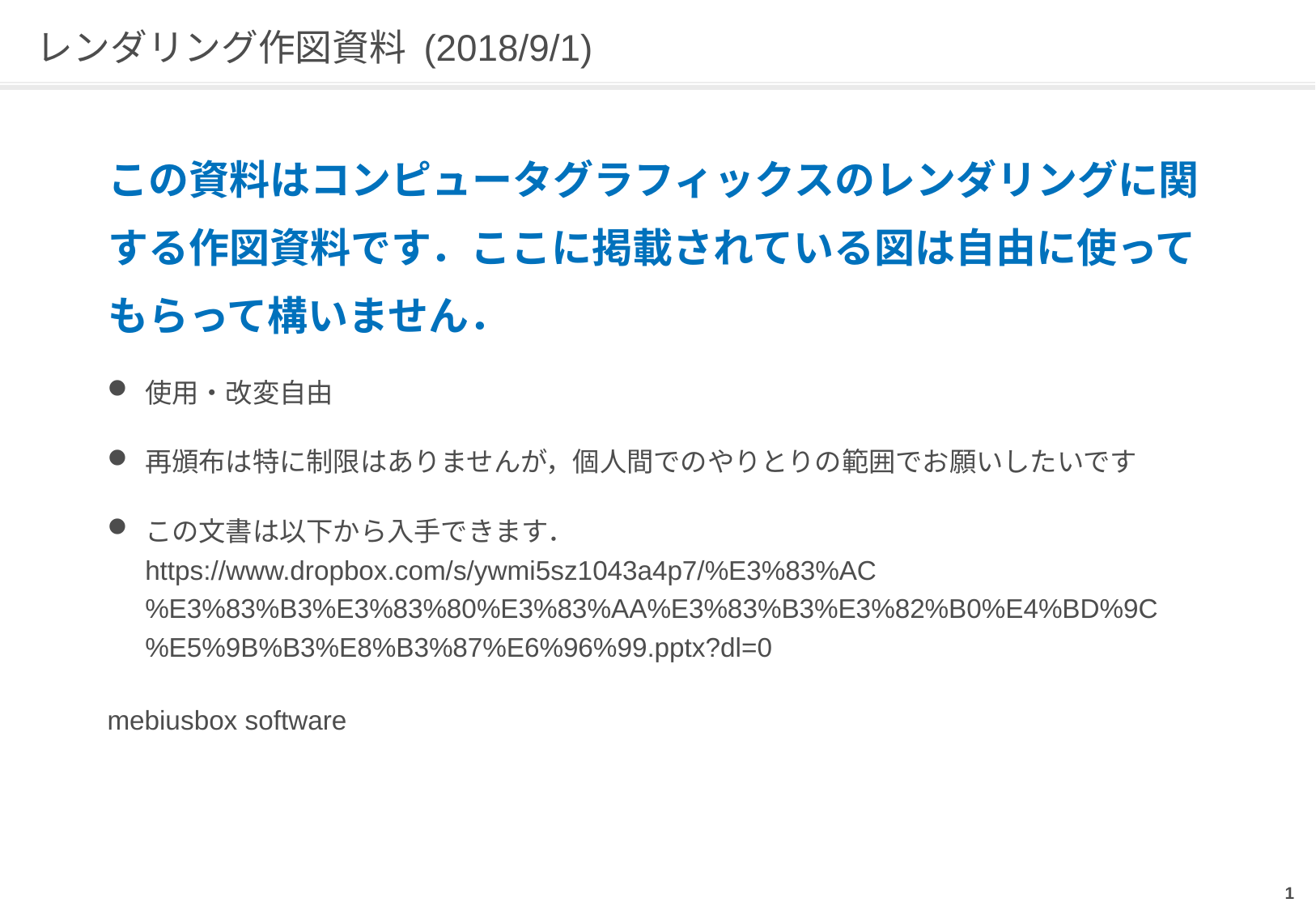

# レンダリング作図資料 (2018/9/1)
この資料はコンピュータグラフィックスのレンダリングに関する作図資料です．ここに掲載されている図は自由に使ってもらって構いません．
使用・改変自由
再頒布は特に制限はありませんが，個人間でのやりとりの範囲でお願いしたいです
この文書は以下から入手できます．
https://www.dropbox.com/s/ywmi5sz1043a4p7/%E3%83%AC%E3%83%B3%E3%83%80%E3%83%AA%E3%83%B3%E3%82%B0%E4%BD%9C%E5%9B%B3%E8%B3%87%E6%96%99.pptx?dl=0
mebiusbox software
1